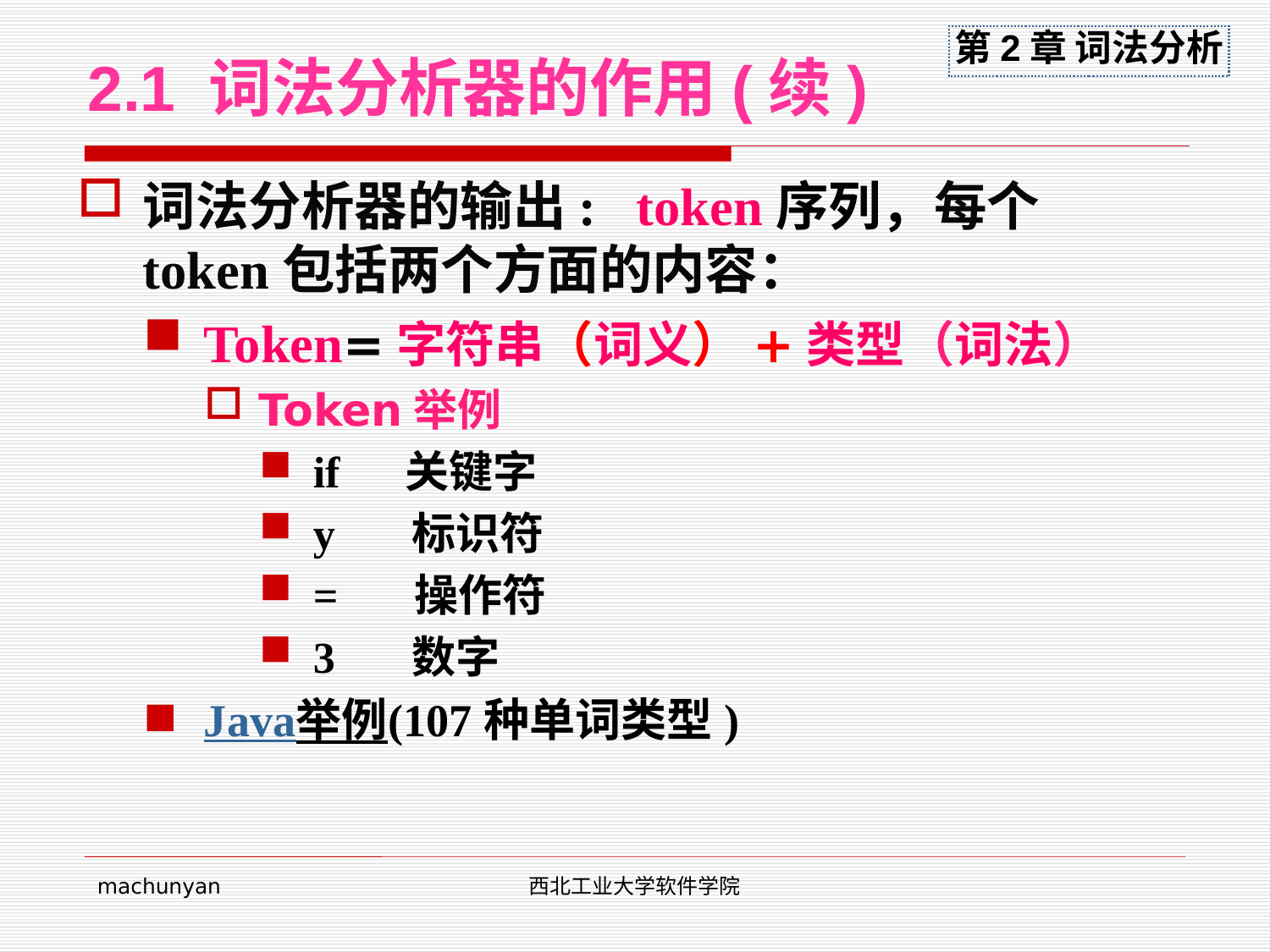

# 2.1 词法分析器的作用(续)
词法分析器的输出:   token序列，每个token包括两个方面的内容：
Token=字符串（词义）+类型（词法）
Token举例
if     关键字
y      标识符
=      操作符
3      数字
Java举例(107种单词类型)
machunyan

西北工业大学软件学院
4